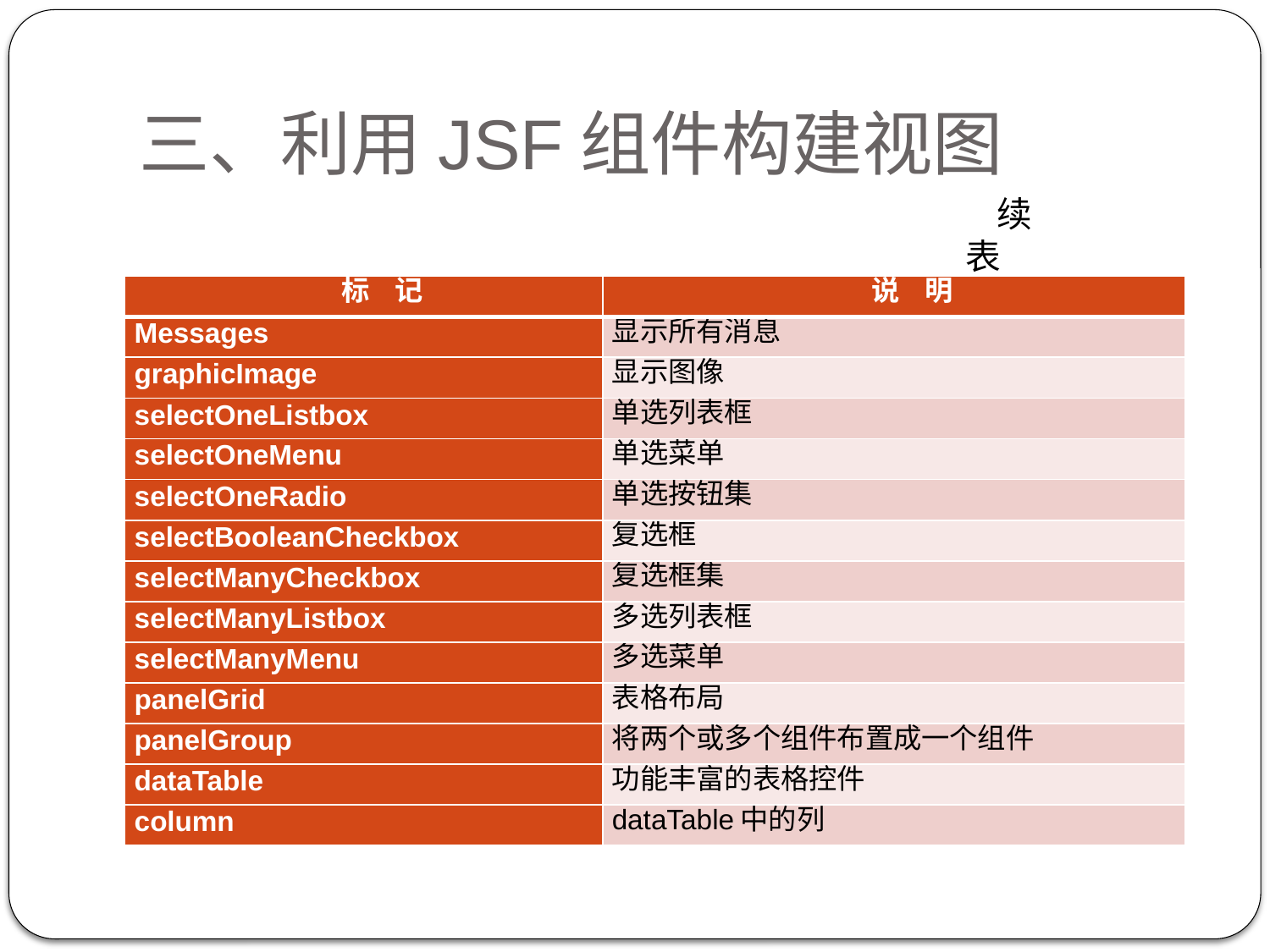

# 三、利用JSF组件构建视图
续表

| 标 记 | 说 明 |
| --- | --- |
| Messages | 显示所有消息 |
| graphicImage | 显示图像 |
| selectOneListbox | 单选列表框 |
| selectOneMenu | 单选菜单 |
| selectOneRadio | 单选按钮集 |
| selectBooleanCheckbox | 复选框 |
| selectManyCheckbox | 复选框集 |
| selectManyListbox | 多选列表框 |
| selectManyMenu | 多选菜单 |
| panelGrid | 表格布局 |
| panelGroup | 将两个或多个组件布置成一个组件 |
| dataTable | 功能丰富的表格控件 |
| column | dataTable中的列 |